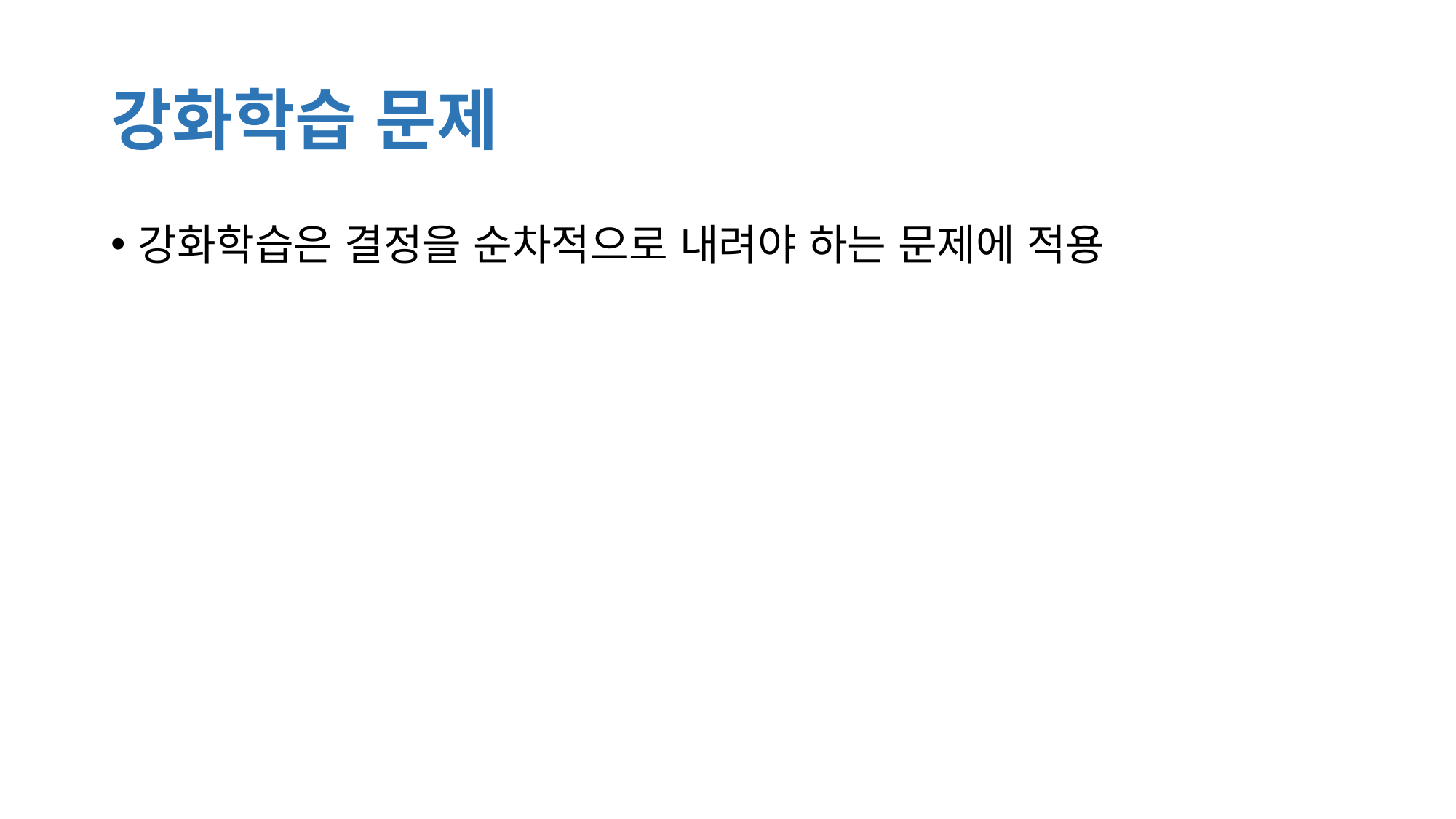

# 강화학습 문제
강화학습은 결정을 순차적으로 내려야 하는 문제에 적용